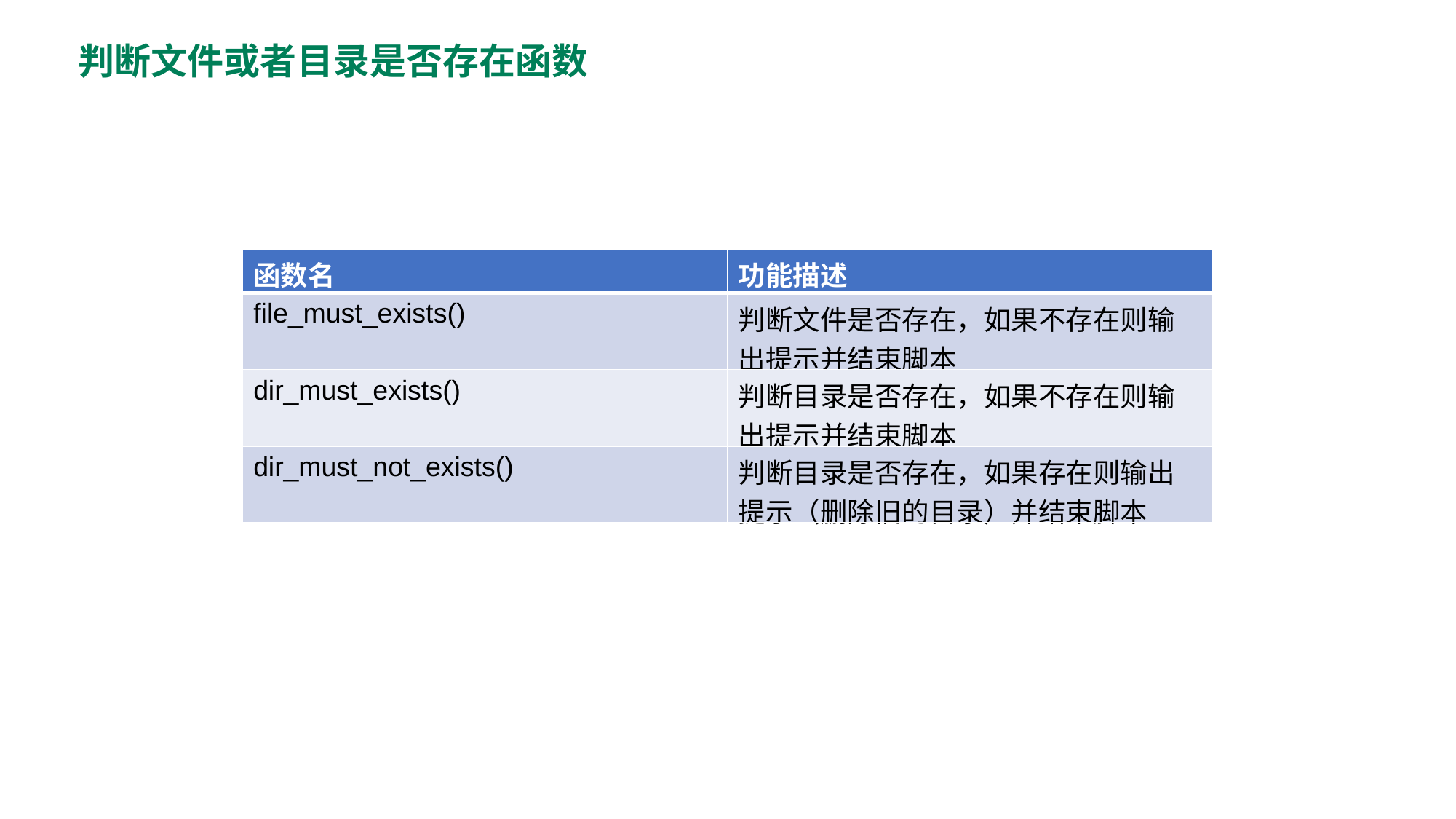

判断文件或者目录是否存在函数
| 函数名 | 功能描述 |
| --- | --- |
| file\_must\_exists() | 判断文件是否存在，如果不存在则输出提示并结束脚本 |
| dir\_must\_exists() | 判断目录是否存在，如果不存在则输出提示并结束脚本 |
| dir\_must\_not\_exists() | 判断目录是否存在，如果存在则输出提示（删除旧的目录）并结束脚本 |